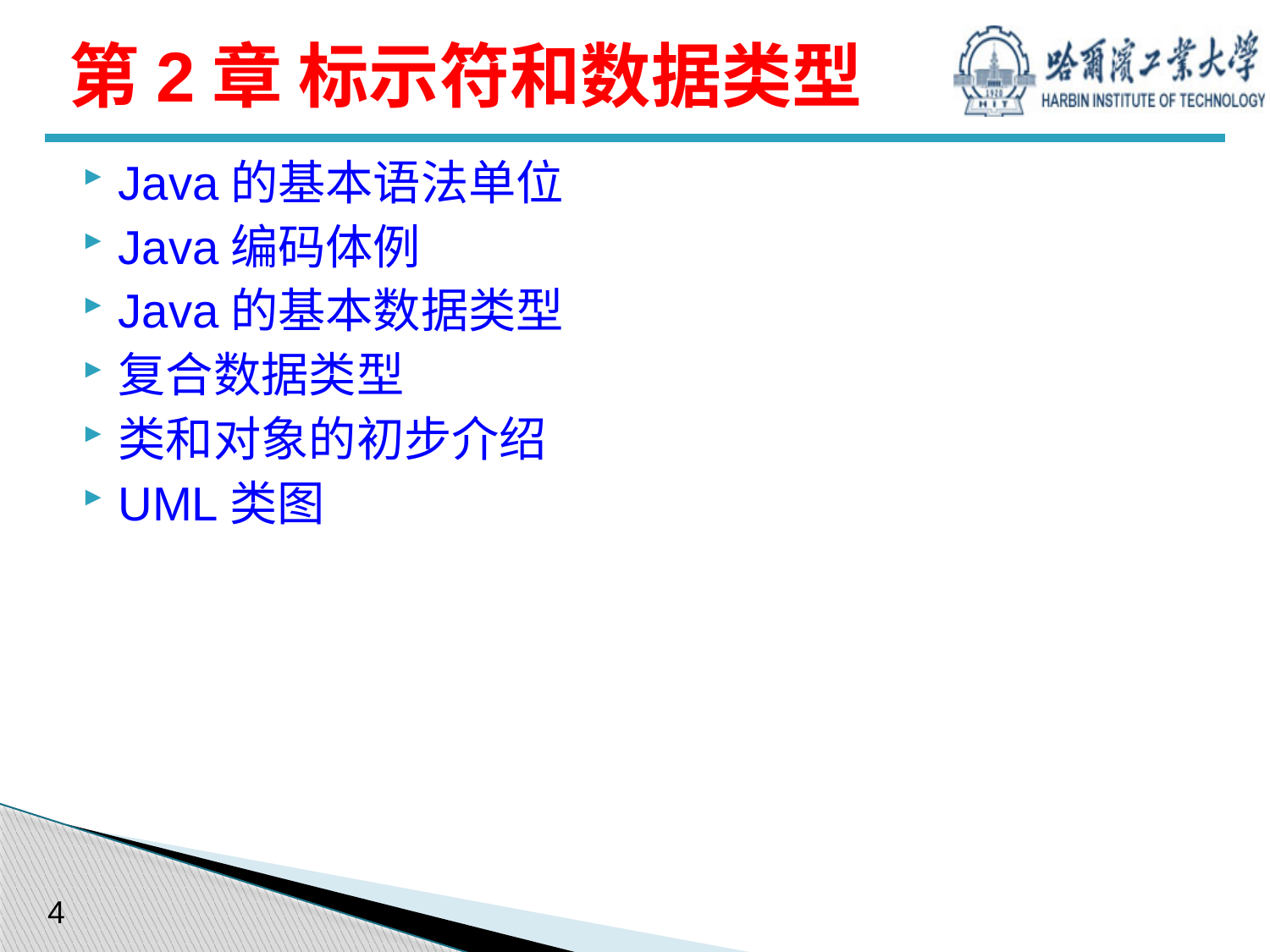

# 第2章 标示符和数据类型
Java的基本语法单位
Java编码体例
Java的基本数据类型
复合数据类型
类和对象的初步介绍
UML类图